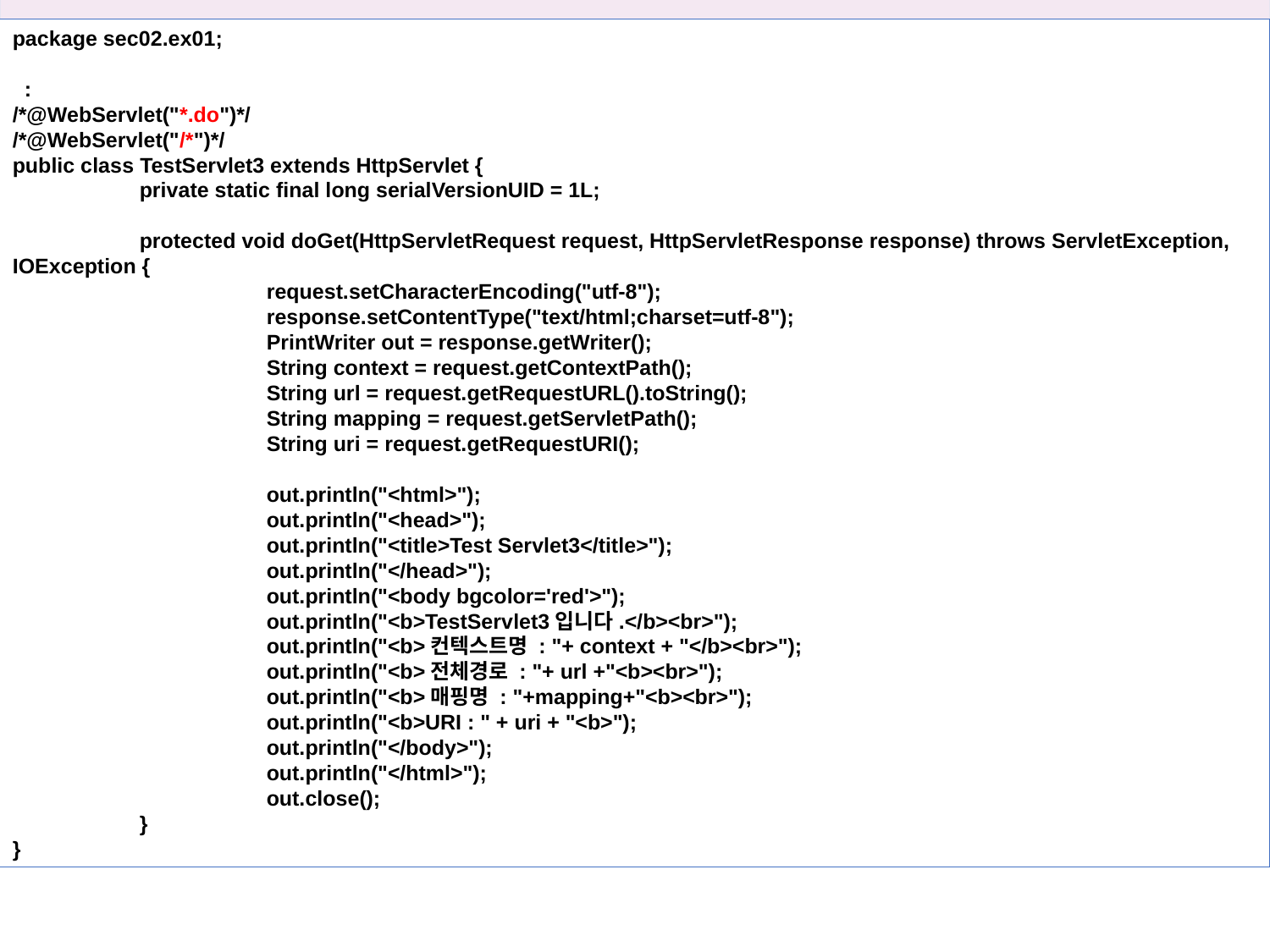

10장 서블릿의 필터와 리스너 기능
package sec02.ex01;

  :
/*@WebServlet("*.do")*/
/*@WebServlet("/*")*/
public class TestServlet3 extends HttpServlet {
	private static final long serialVersionUID = 1L;

	protected void doGet(HttpServletRequest request, HttpServletResponse response) throws ServletException, IOException {
		request.setCharacterEncoding("utf-8");
		response.setContentType("text/html;charset=utf-8");
		PrintWriter out = response.getWriter();
		String context = request.getContextPath();
		String url = request.getRequestURL().toString();
		String mapping = request.getServletPath();
		String uri = request.getRequestURI();

		out.println("<html>");
		out.println("<head>");
		out.println("<title>Test Servlet3</title>");
		out.println("</head>");
		out.println("<body bgcolor='red'>");
		out.println("<b>TestServlet3입니다.</b><br>");
		out.println("<b>컨텍스트명 : "+ context + "</b><br>");
		out.println("<b>전체경로 : "+ url +"<b><br>");
		out.println("<b>매핑명 : "+mapping+"<b><br>");
		out.println("<b>URI : " + uri + "<b>");
		out.println("</body>");
		out.println("</html>");
		out.close();
	}
}
10.2 서블릿의 여러 가지 URL 패턴